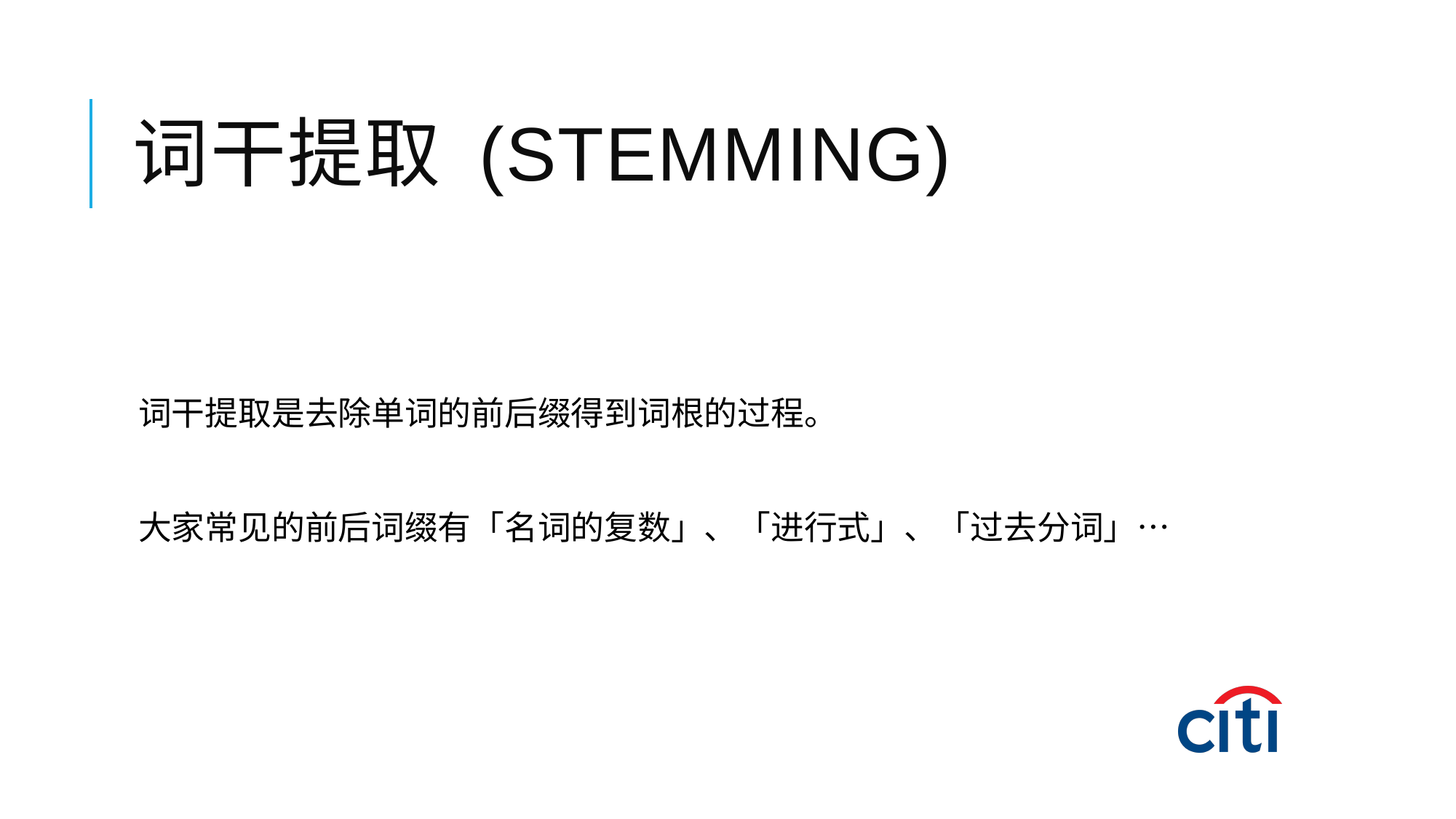

# 词干提取 (Stemming)

词干提取是去除单词的前后缀得到词根的过程。

大家常见的前后词缀有「名词的复数」、「进行式」、「过去分词」…